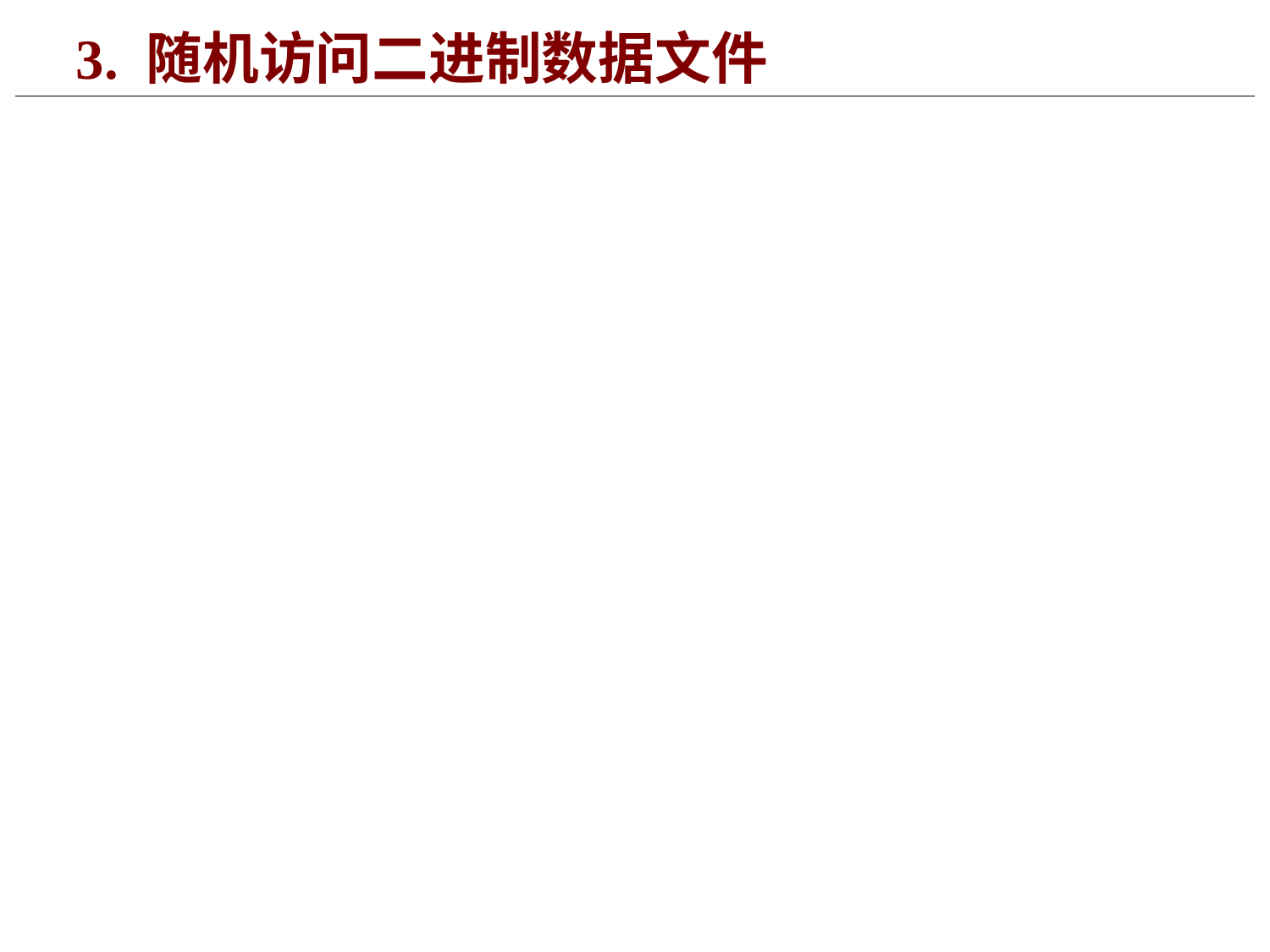

359
# 3. 随机访问二进制数据文件
例13.16 有5个学生的数据，要求:
（1） 把它们存到磁盘文件中；
（2） 将磁盘文件中的第1,3,5个学生数据读入程序，并显示出来；
（3） 将第3个学生的数据修改后存回磁盘文件中的原有位置。
（4） 从磁盘文件读入修改后的5个学生的数据并显示出来。